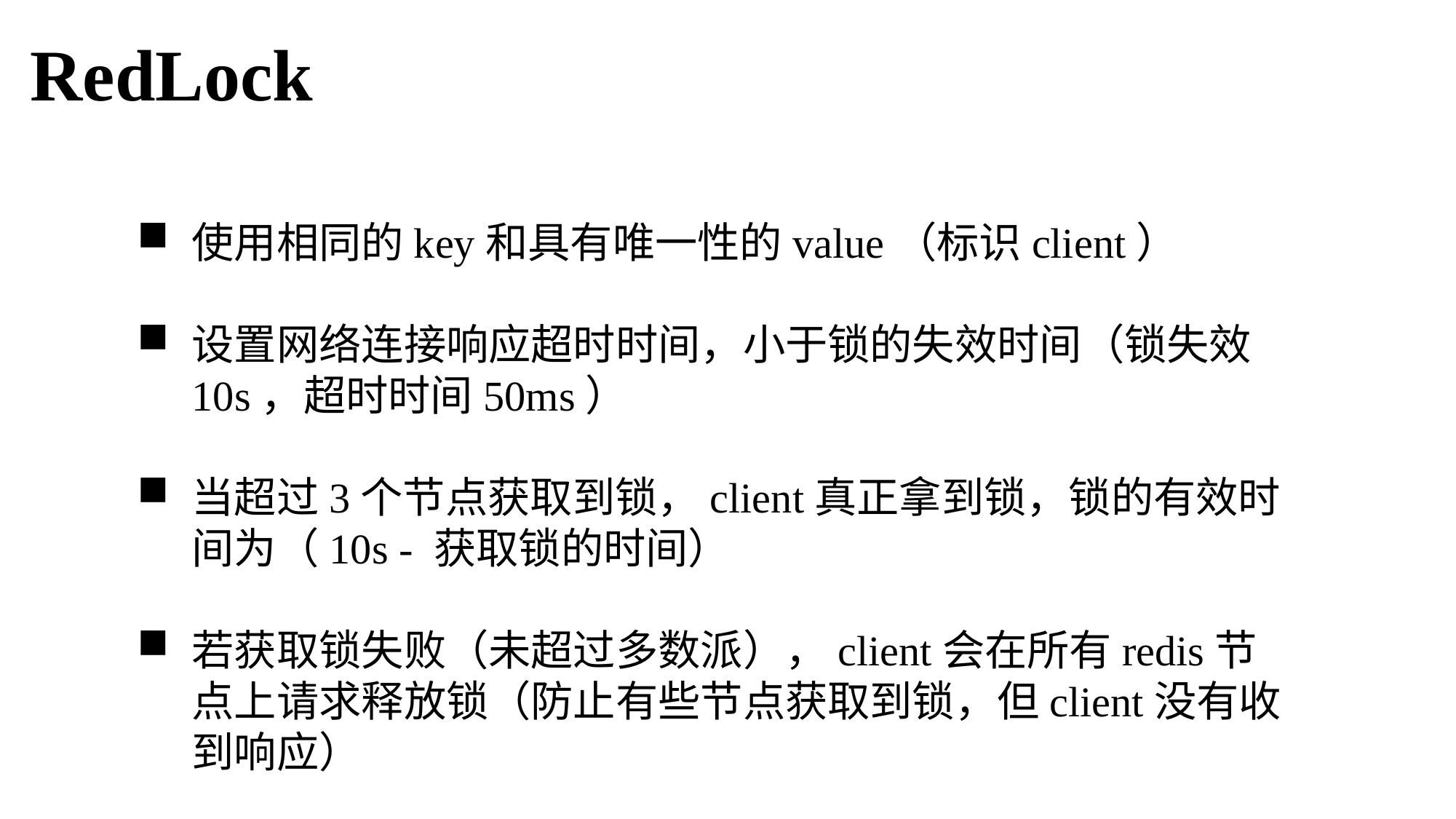

RedLock
使用相同的key和具有唯一性的value（标识client）

设置网络连接响应超时时间，小于锁的失效时间（锁失效10s，超时时间50ms）

当超过3个节点获取到锁，client真正拿到锁，锁的有效时间为（10s - 获取锁的时间）

若获取锁失败（未超过多数派），client会在所有redis节点上请求释放锁（防止有些节点获取到锁，但client没有收到响应）